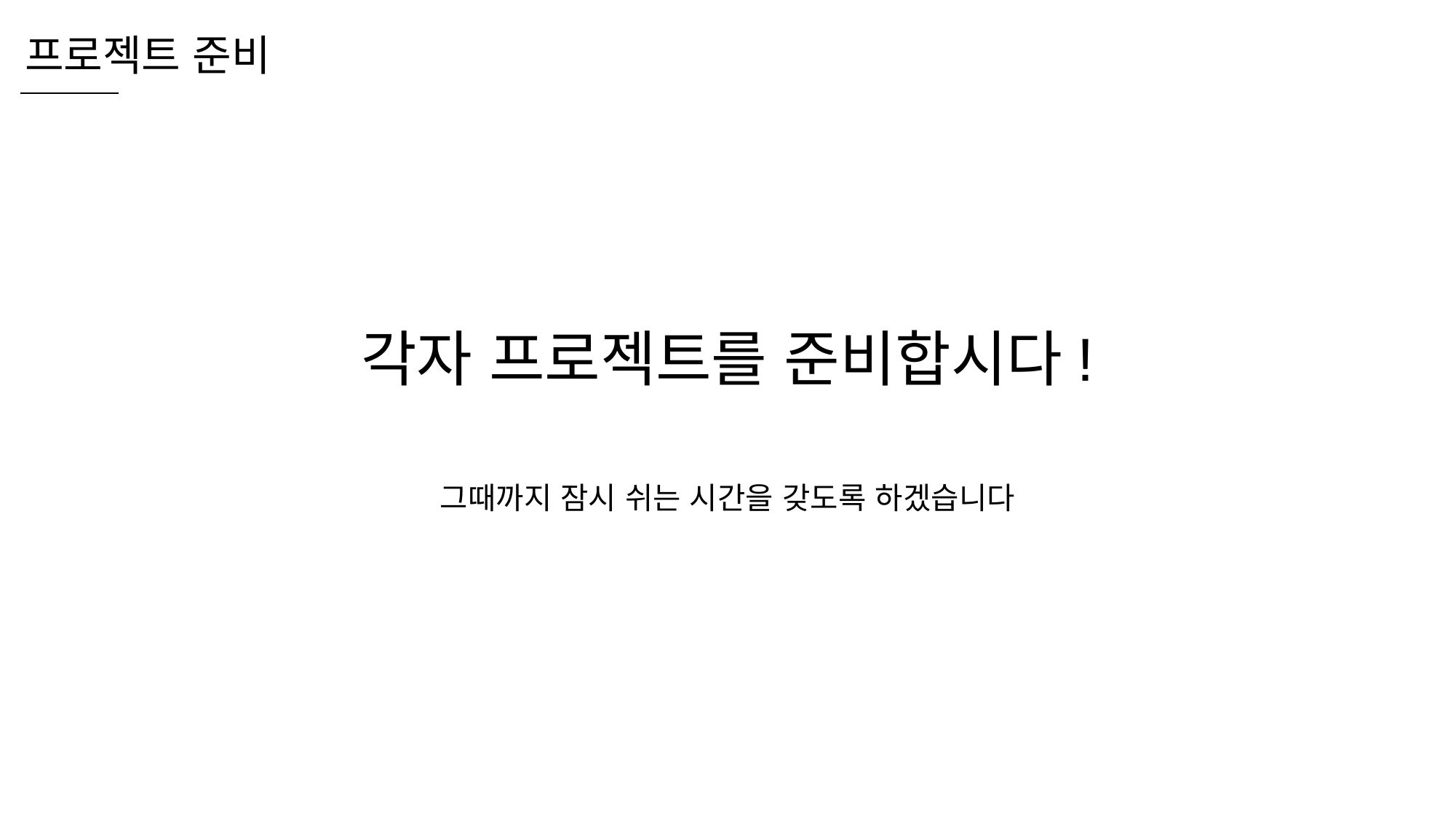

프로젝트 준비
각자 프로젝트를 준비합시다!
그때까지 잠시 쉬는 시간을 갖도록 하겠습니다